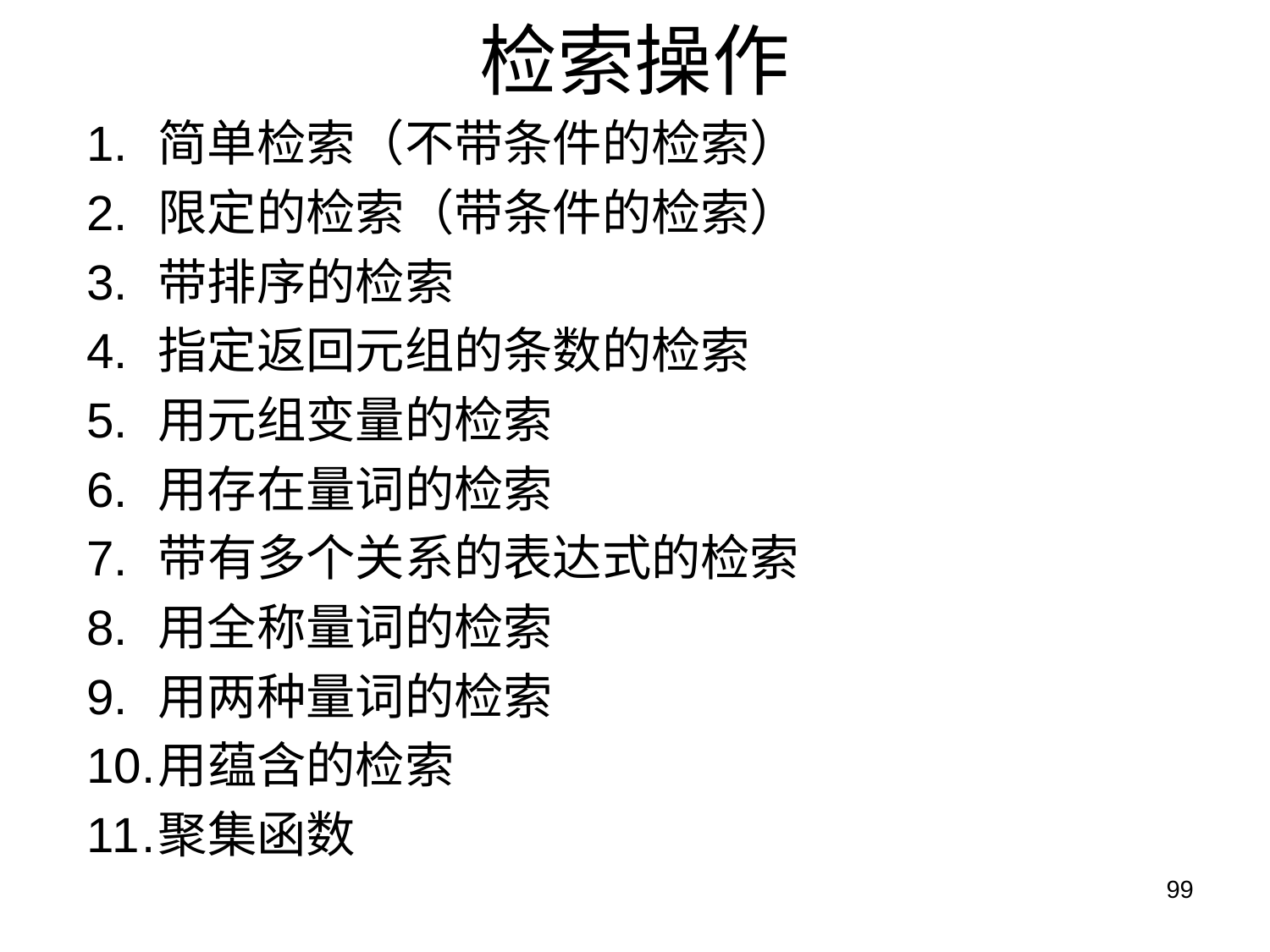

# 检索操作
简单检索（不带条件的检索）
限定的检索（带条件的检索）
带排序的检索
指定返回元组的条数的检索
用元组变量的检索
用存在量词的检索
带有多个关系的表达式的检索
用全称量词的检索
用两种量词的检索
用蕴含的检索
聚集函数

99